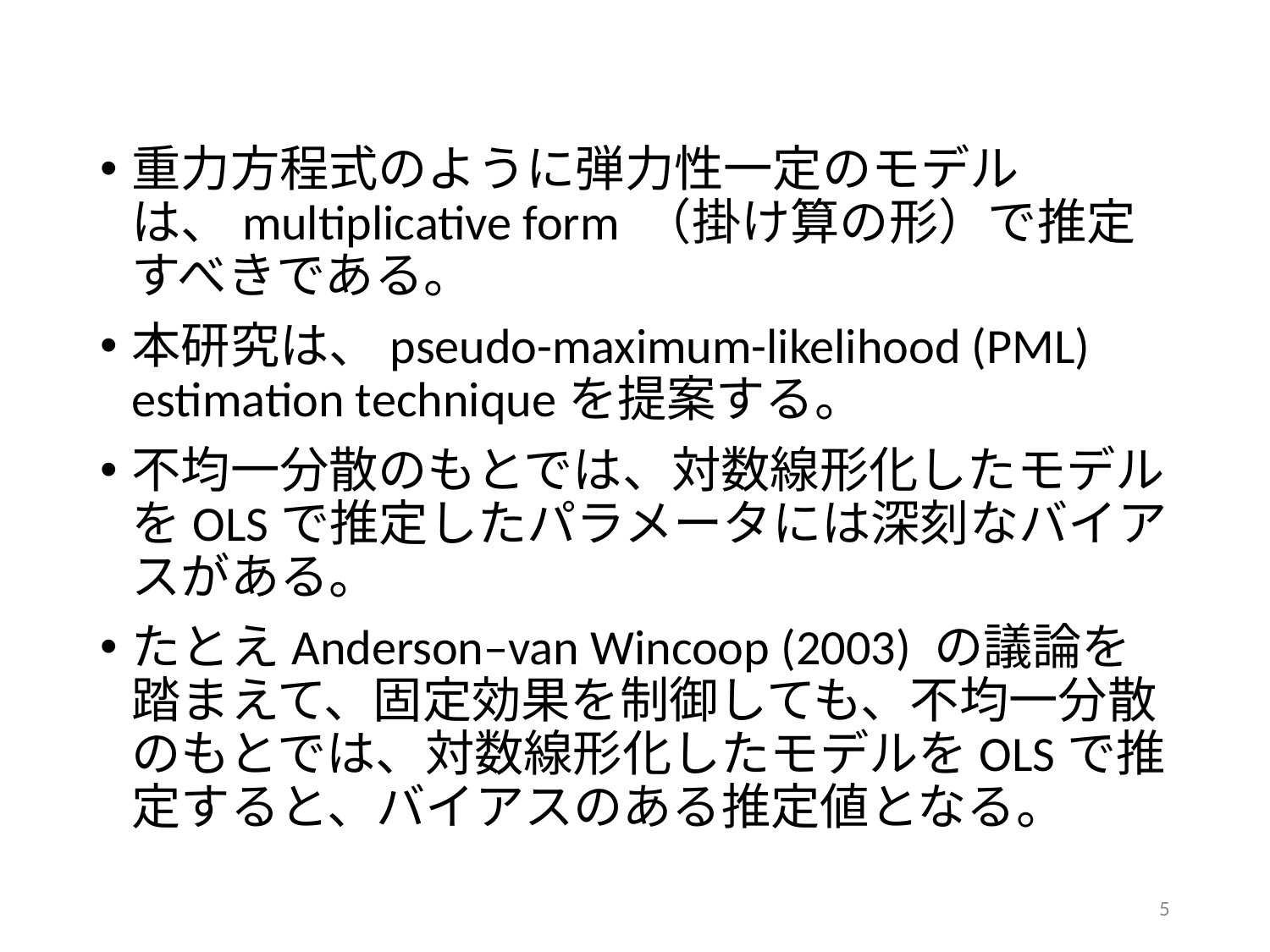

重力方程式のように弾力性一定のモデルは、multiplicative form （掛け算の形）で推定すべきである。
本研究は、pseudo-maximum-likelihood (PML) estimation techniqueを提案する。
不均一分散のもとでは、対数線形化したモデルをOLSで推定したパラメータには深刻なバイアスがある。
たとえAnderson–van Wincoop (2003) の議論を踏まえて、固定効果を制御しても、不均一分散のもとでは、対数線形化したモデルをOLSで推定すると、バイアスのある推定値となる。
5